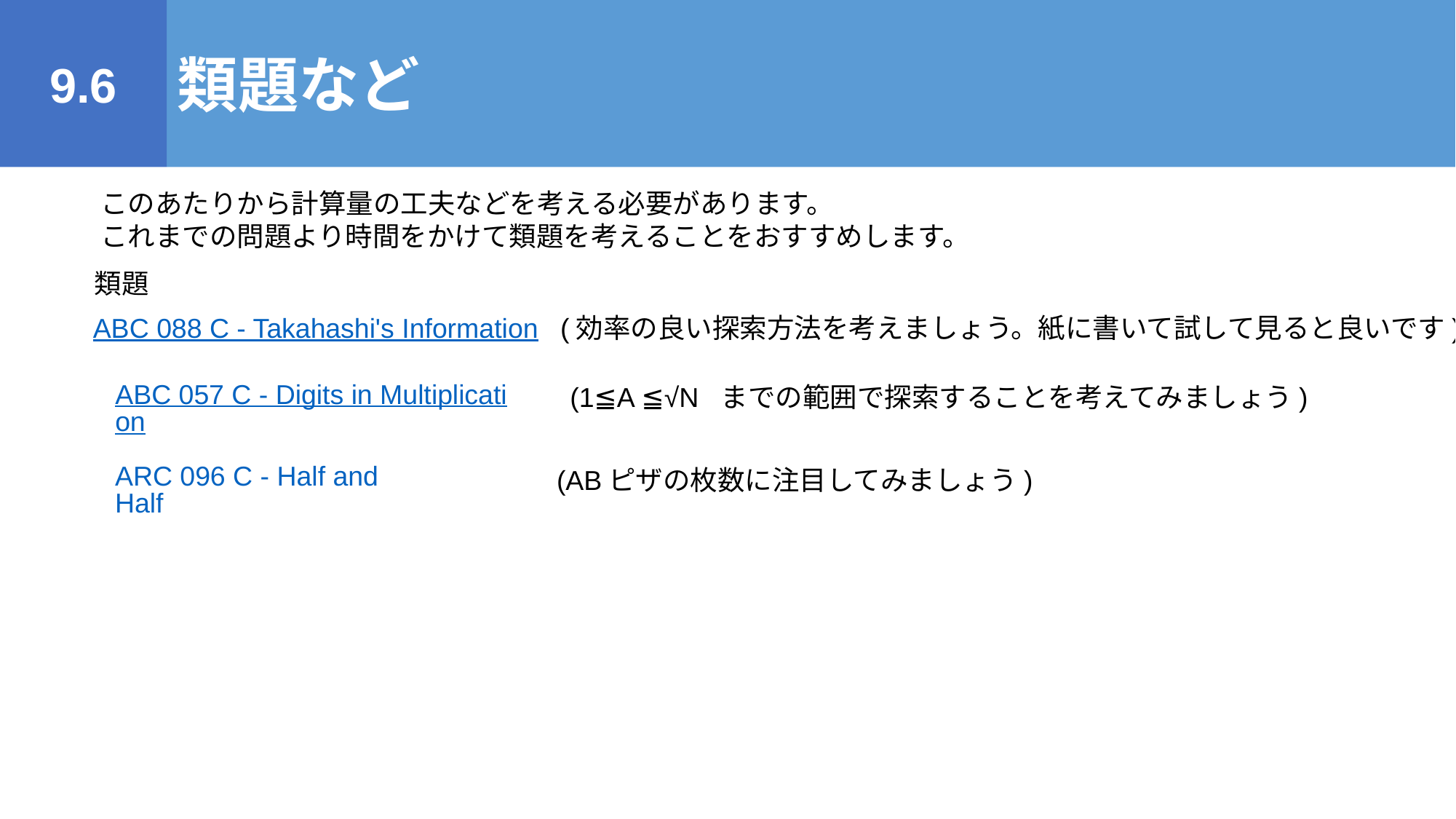

9.6
類題など
このあたりから計算量の工夫などを考える必要があります。
これまでの問題より時間をかけて類題を考えることをおすすめします。
類題
ABC 088 C - Takahashi's Information
(効率の良い探索方法を考えましょう。紙に書いて試して見ると良いです)
ABC 057 C - Digits in Multiplication
(1≦A ≦√N  までの範囲で探索することを考えてみましょう)
ARC 096 C - Half and Half
(ABピザの枚数に注目してみましょう)